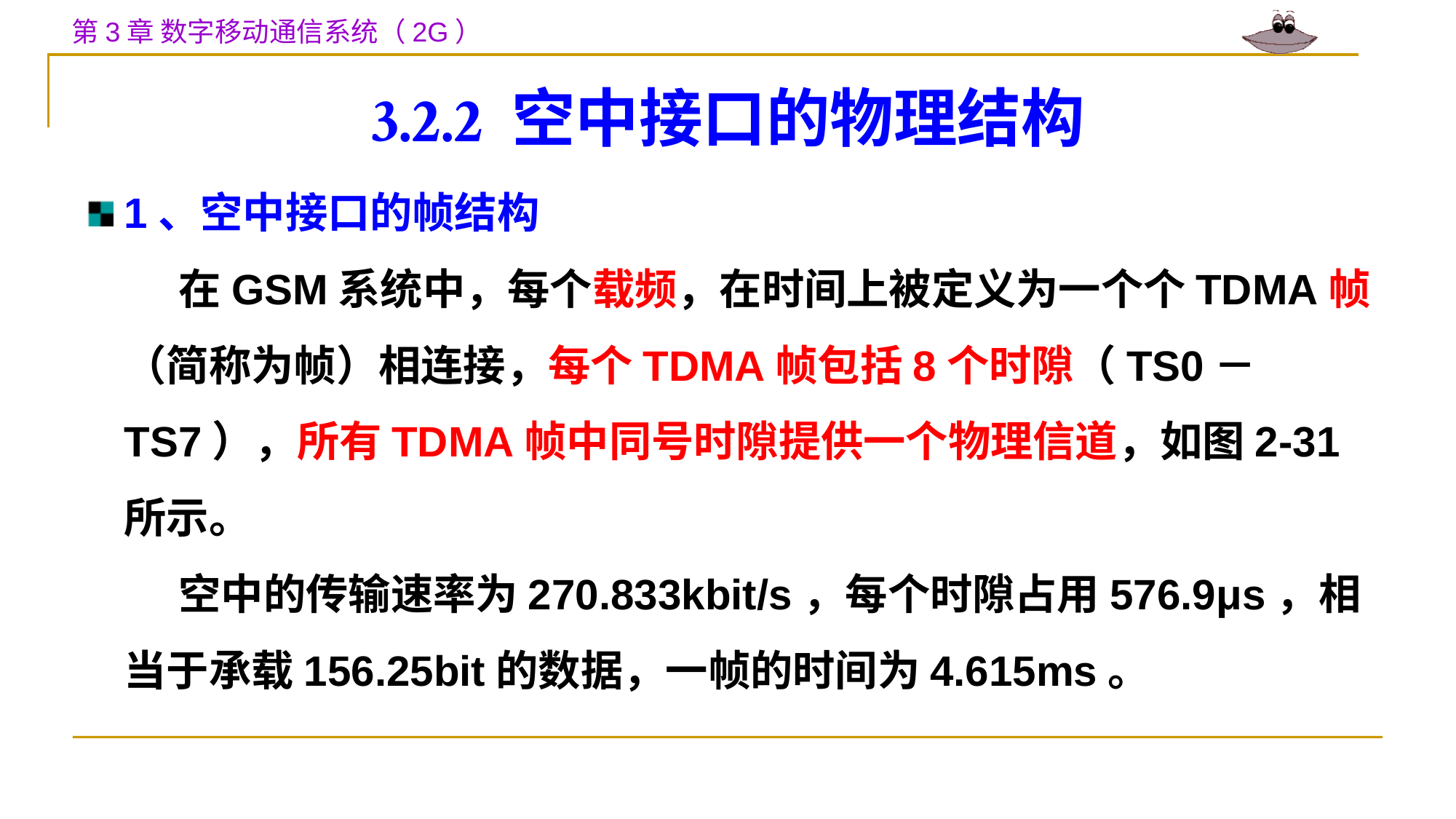

# 3.2.2 空中接口的物理结构
1、空中接口的帧结构
在GSM系统中，每个载频，在时间上被定义为一个个TDMA帧（简称为帧）相连接，每个TDMA帧包括8个时隙（TS0－TS7），所有TDMA帧中同号时隙提供一个物理信道，如图2-31所示。
空中的传输速率为270.833kbit/s，每个时隙占用576.9μs，相当于承载156.25bit的数据，一帧的时间为4.615ms。